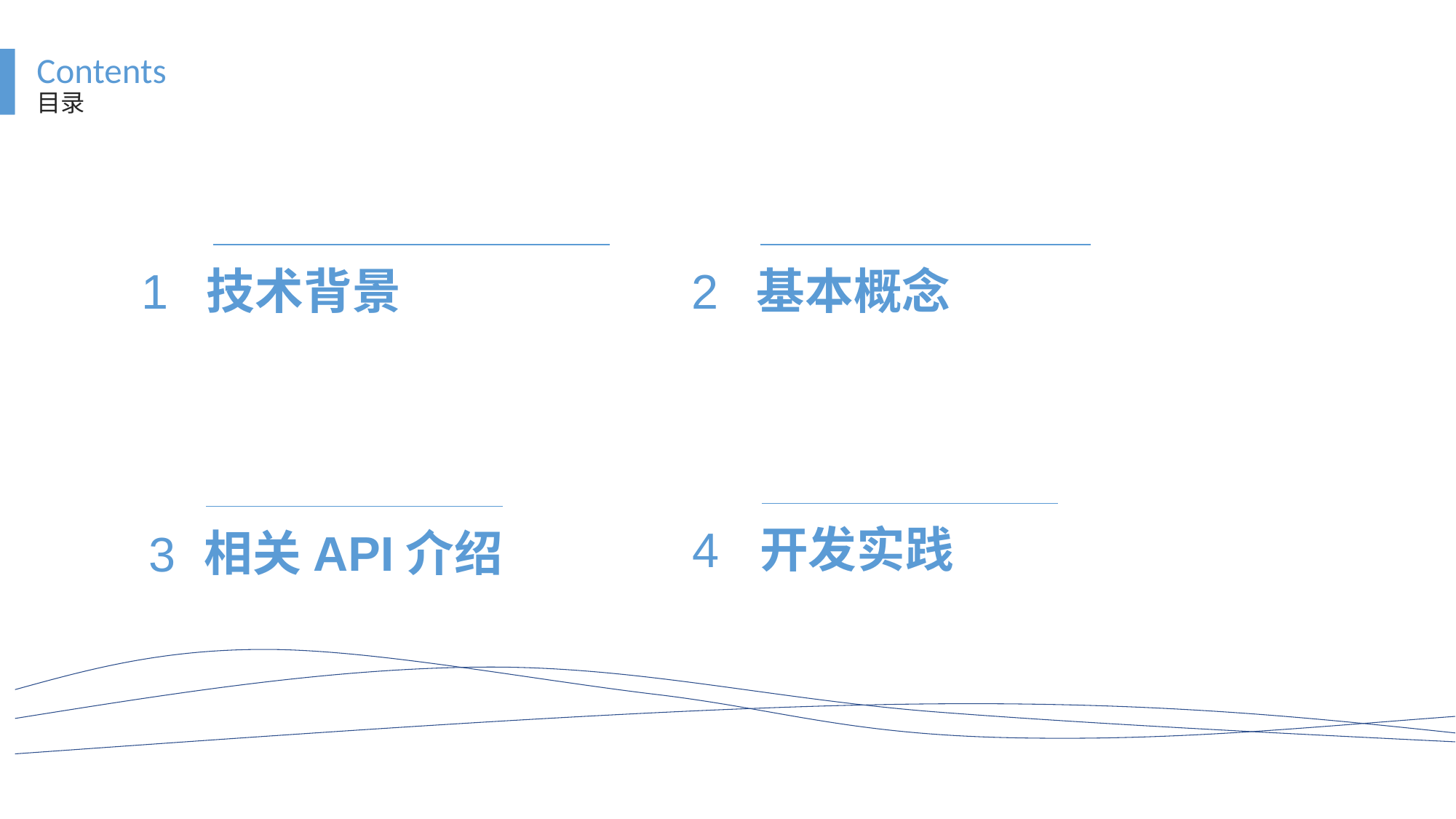

Contents
目录
1
技术背景
2
基本概念
4
开发实践
相关API介绍
3